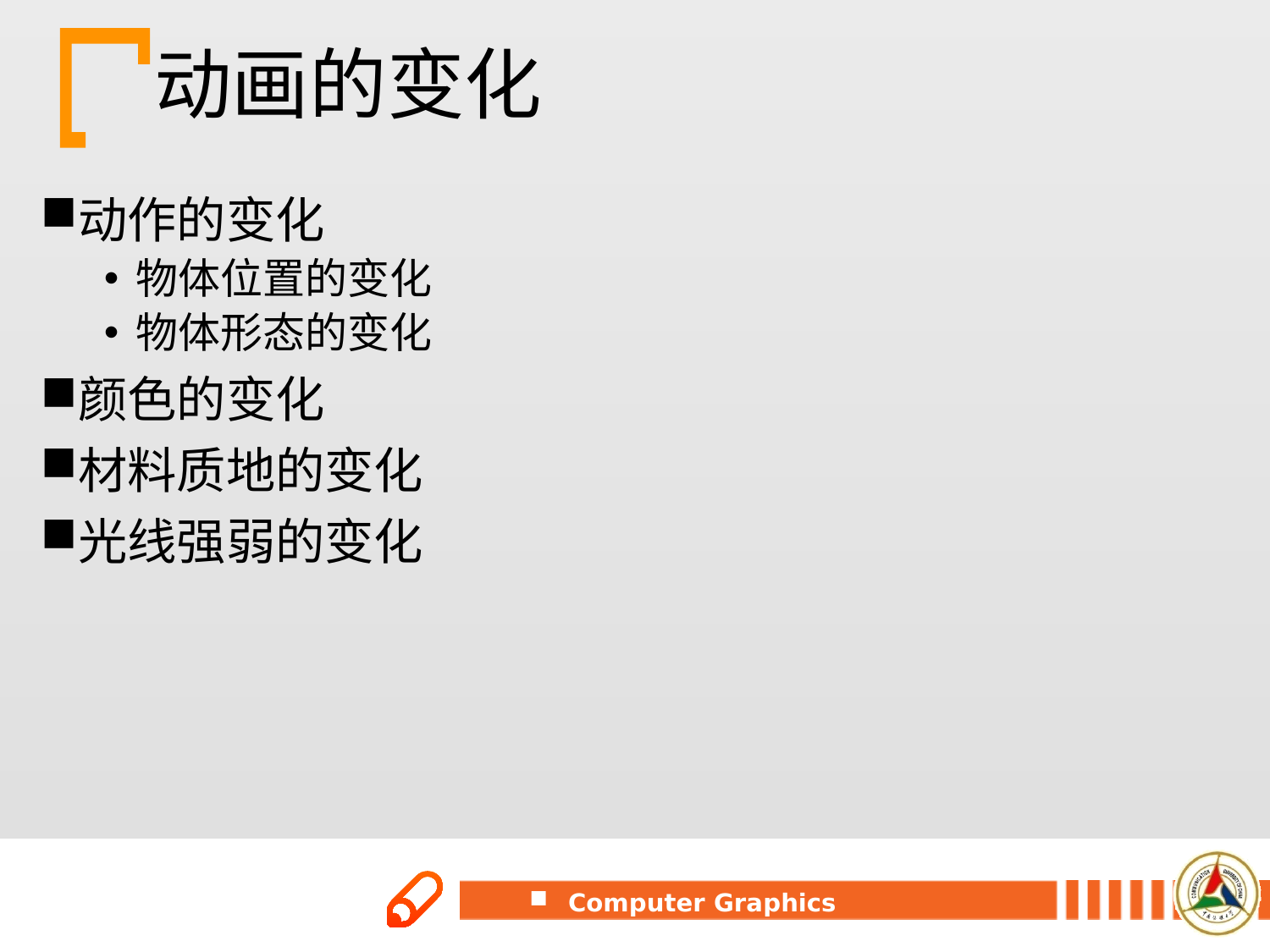

# 动画的变化
动作的变化
物体位置的变化
物体形态的变化
颜色的变化
材料质地的变化
光线强弱的变化